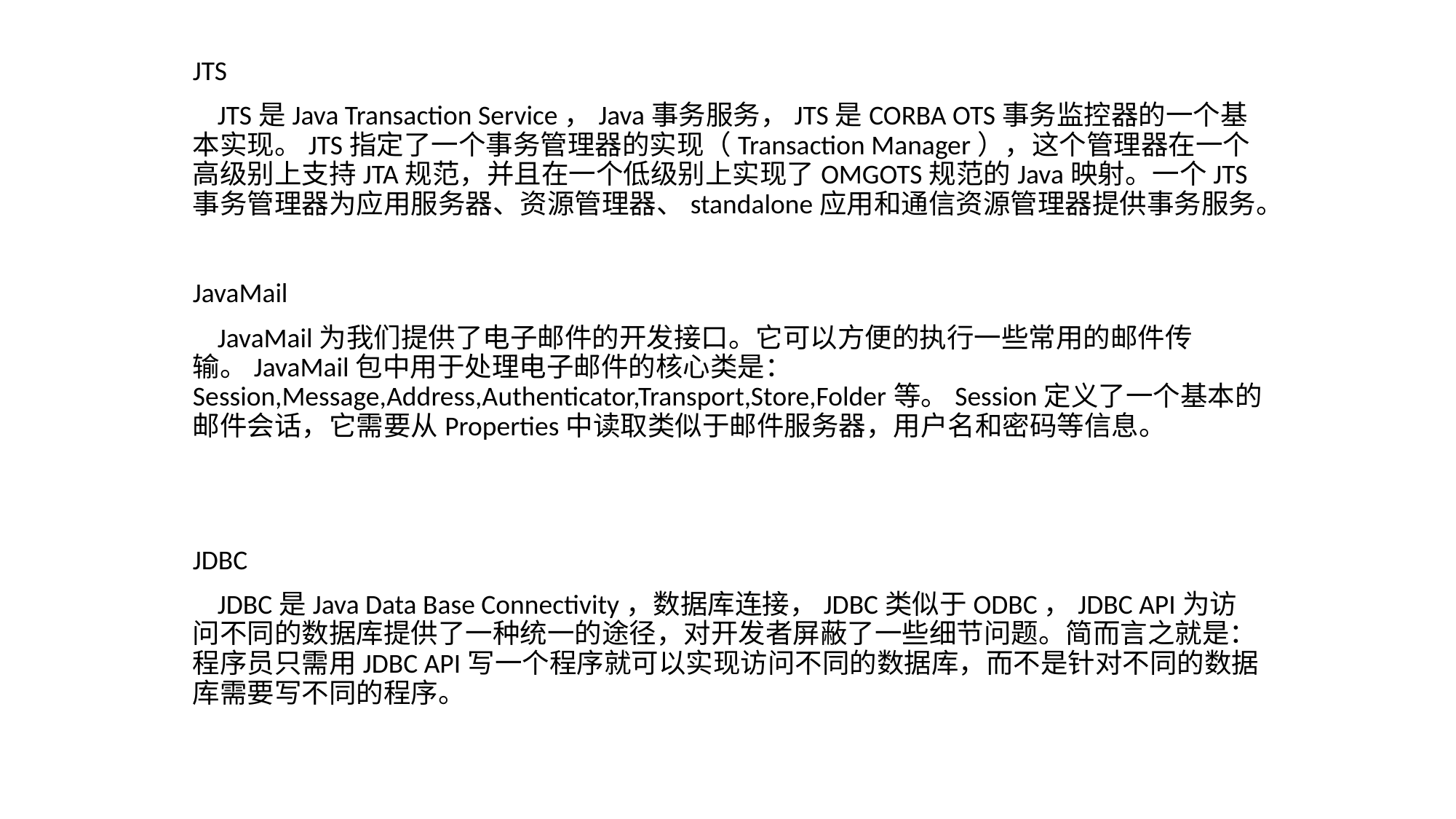

JTS
    JTS是Java Transaction Service，Java事务服务，JTS是CORBA OTS事务监控器的一个基本实现。JTS指定了一个事务管理器的实现（Transaction Manager），这个管理器在一个高级别上支持JTA规范，并且在一个低级别上实现了OMGOTS规范的Java映射。一个JTS事务管理器为应用服务器、资源管理器、standalone应用和通信资源管理器提供事务服务。

JavaMail
    JavaMail为我们提供了电子邮件的开发接口。它可以方便的执行一些常用的邮件传输。JavaMail包中用于处理电子邮件的核心类是：Session,Message,Address,Authenticator,Transport,Store,Folder等。Session定义了一个基本的邮件会话，它需要从Properties中读取类似于邮件服务器，用户名和密码等信息。

JDBC
    JDBC是Java Data Base Connectivity，数据库连接，JDBC类似于ODBC，JDBC API为访问不同的数据库提供了一种统一的途径，对开发者屏蔽了一些细节问题。简而言之就是：程序员只需用JDBC API写一个程序就可以实现访问不同的数据库，而不是针对不同的数据库需要写不同的程序。